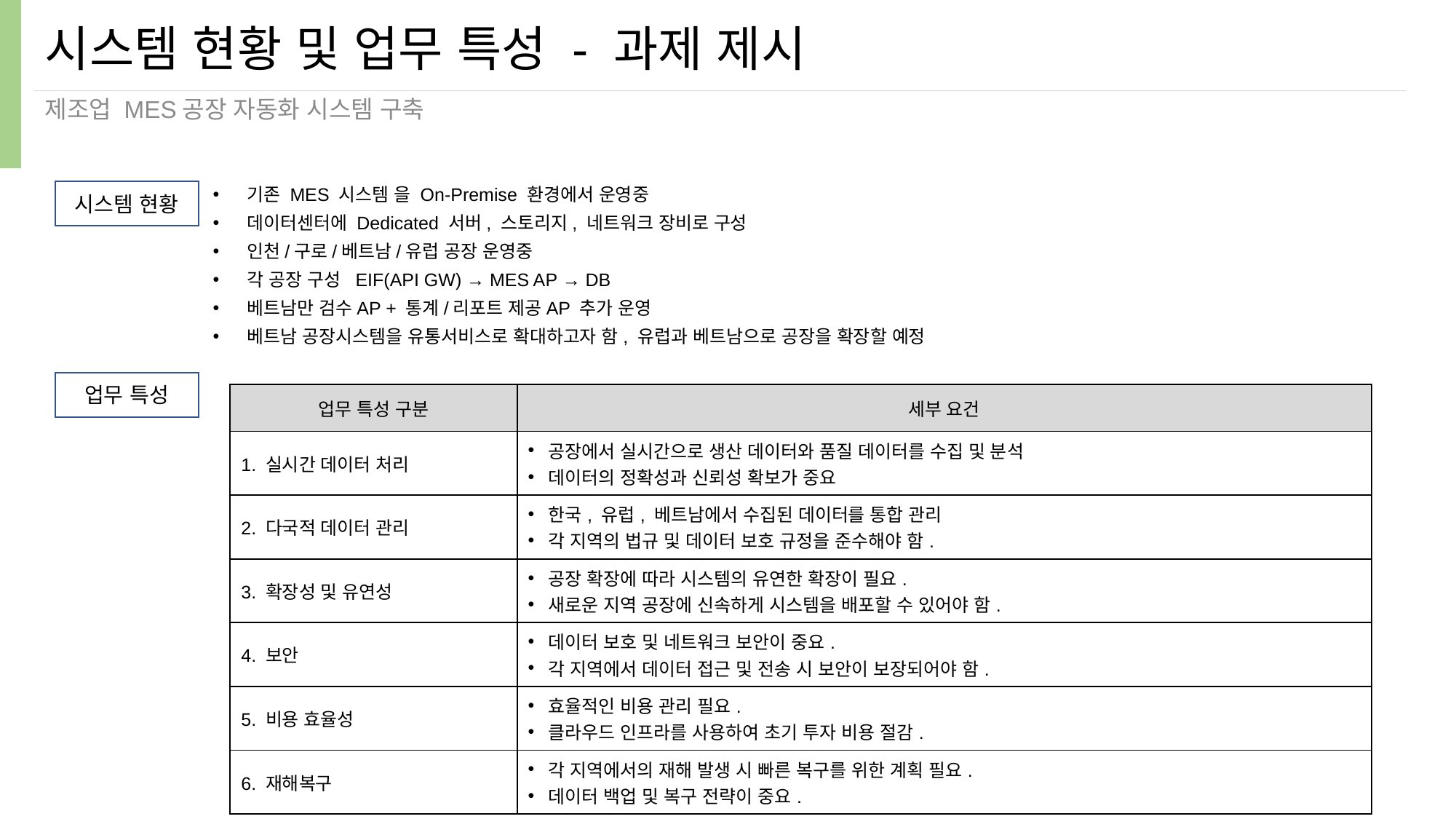

# 시스템 현황 및 업무 특성 - 과제 제시
제조업 MES공장 자동화 시스템 구축
기존 MES 시스템 을 On-Premise 환경에서 운영중
데이터센터에 Dedicated 서버, 스토리지, 네트워크 장비로 구성
인천/구로/베트남/유럽 공장 운영중
각 공장 구성  EIF(API GW) → MES AP → DB
베트남만 검수AP + 통계/리포트 제공AP 추가 운영
베트남 공장시스템을 유통서비스로 확대하고자 함, 유럽과 베트남으로 공장을 확장할 예정
시스템 현황
업무 특성
| 업무 특성 구분 | 세부 요건 |
| --- | --- |
| 1. 실시간 데이터 처리 | 공장에서 실시간으로 생산 데이터와 품질 데이터를 수집 및 분석 데이터의 정확성과 신뢰성 확보가 중요 |
| 2. 다국적 데이터 관리 | 한국, 유럽, 베트남에서 수집된 데이터를 통합 관리 각 지역의 법규 및 데이터 보호 규정을 준수해야 함. |
| 3. 확장성 및 유연성 | 공장 확장에 따라 시스템의 유연한 확장이 필요. 새로운 지역 공장에 신속하게 시스템을 배포할 수 있어야 함. |
| 4. 보안 | 데이터 보호 및 네트워크 보안이 중요. 각 지역에서 데이터 접근 및 전송 시 보안이 보장되어야 함. |
| 5. 비용 효율성 | 효율적인 비용 관리 필요. 클라우드 인프라를 사용하여 초기 투자 비용 절감. |
| 6. 재해복구 | 각 지역에서의 재해 발생 시 빠른 복구를 위한 계획 필요. 데이터 백업 및 복구 전략이 중요. |